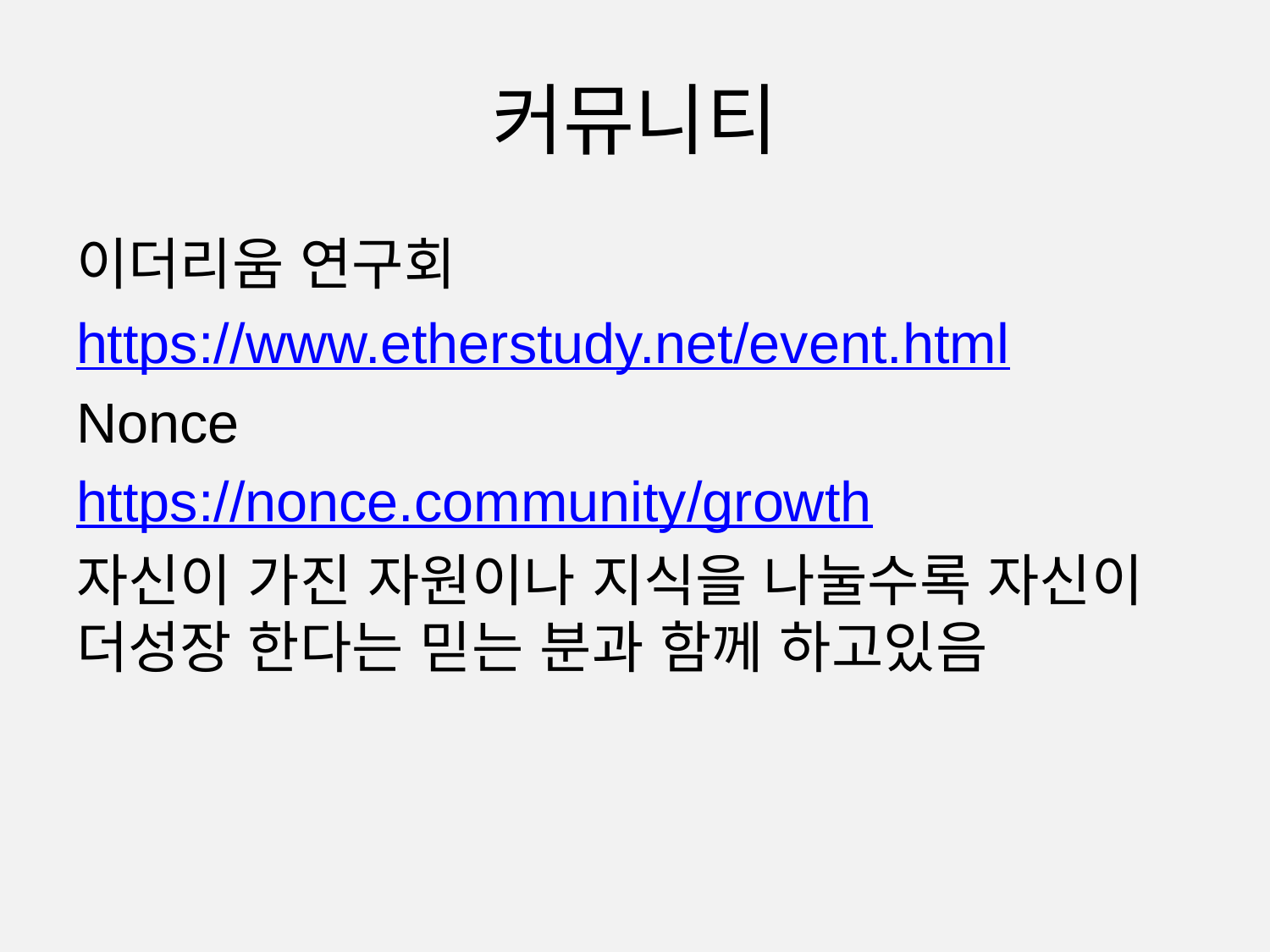

# 커뮤니티
이더리움 연구회
https://www.etherstudy.net/event.html
Nonce
https://nonce.community/growth
자신이 가진 자원이나 지식을 나눌수록 자신이 더성장 한다는 믿는 분과 함께 하고있음